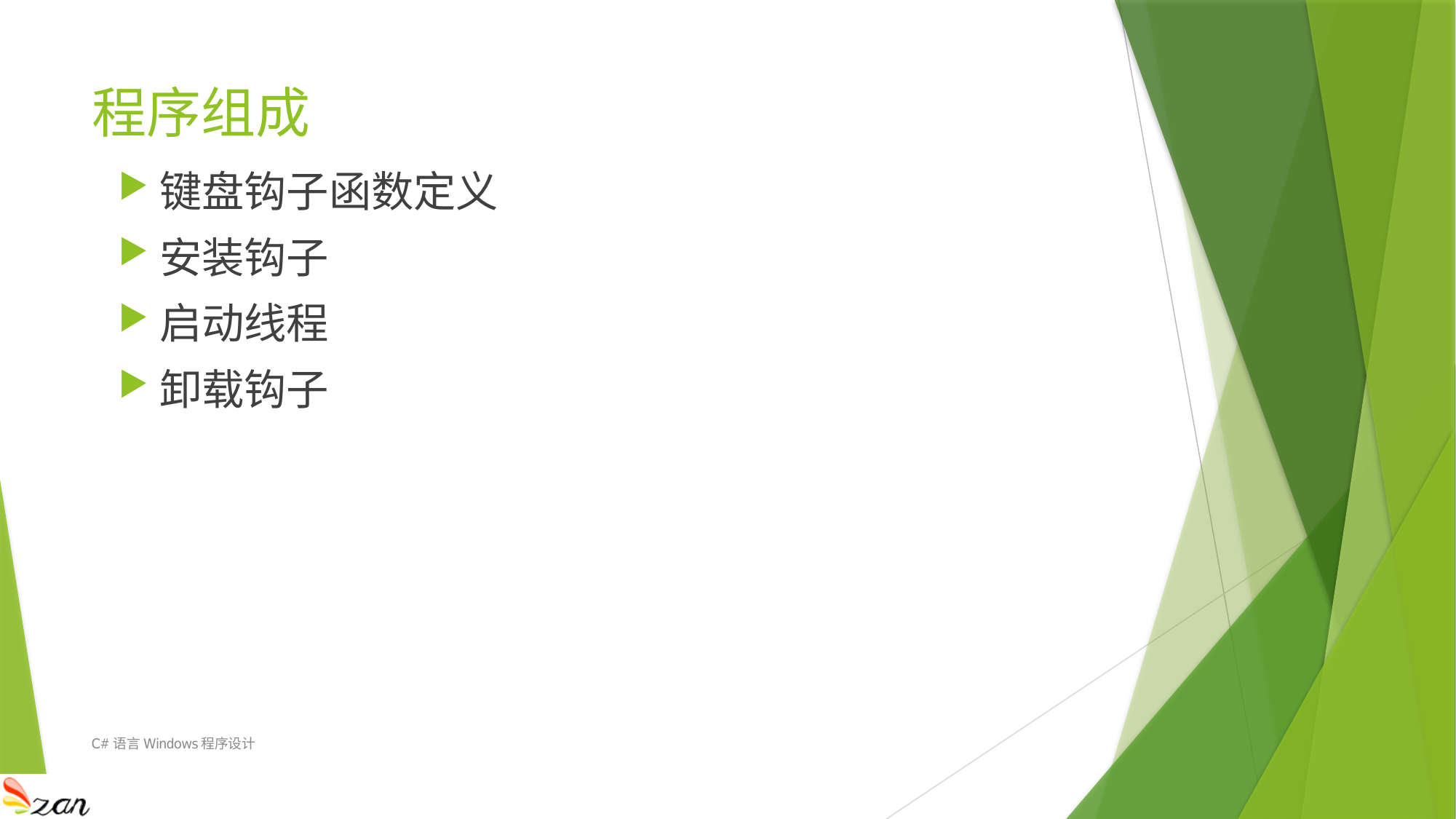

# 程序组成
键盘钩子函数定义
安装钩子
启动线程
卸载钩子
C#语言Windows程序设计